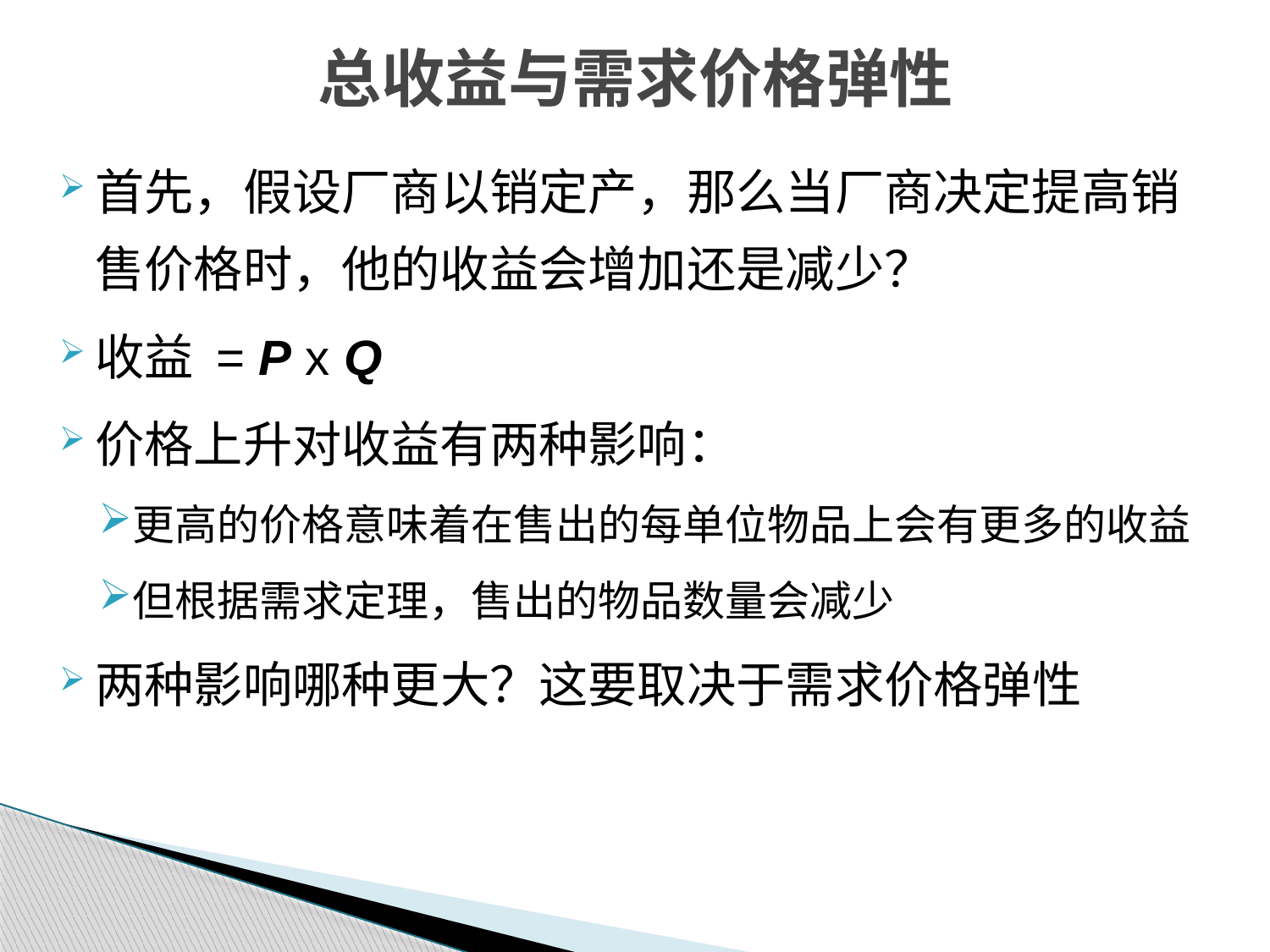

总收益与需求价格弹性
首先，假设厂商以销定产，那么当厂商决定提高销售价格时，他的收益会增加还是减少？
收益 = P x Q
价格上升对收益有两种影响：
更高的价格意味着在售出的每单位物品上会有更多的收益
但根据需求定理，售出的物品数量会减少
两种影响哪种更大？这要取决于需求价格弹性